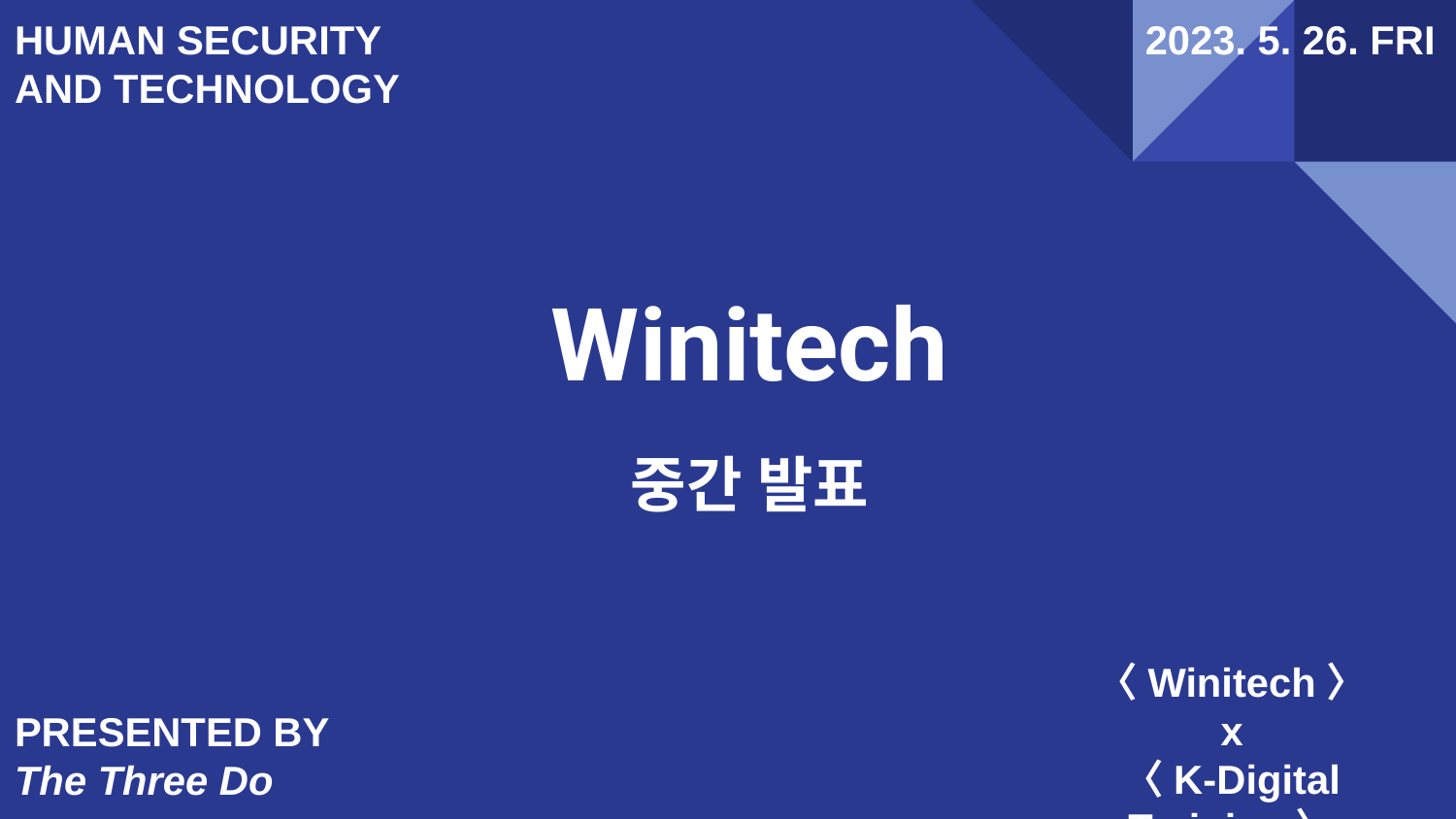

HUMAN SECURITY AND TECHNOLOGY
2023. 5. 26. FRI
# Winitech
중간 발표
〈Winitech〉
x
〈K-Digital Training〉
PRESENTED BY
The Three Do